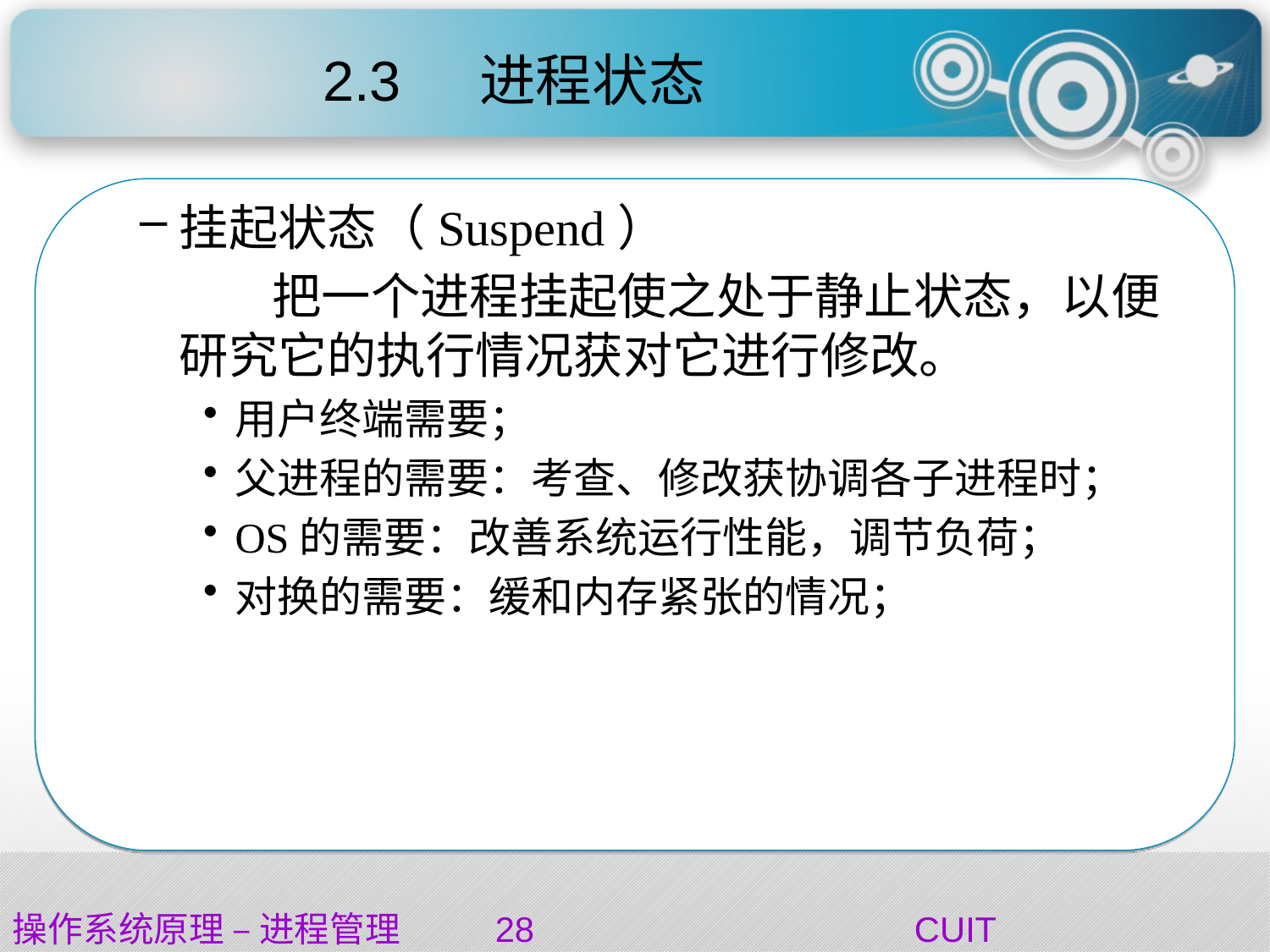

# 2.3	 进程状态
挂起状态（Suspend）
           把一个进程挂起使之处于静止状态，以便研究它的执行情况获对它进行修改。
用户终端需要；
父进程的需要：考查、修改获协调各子进程时；
OS的需要：改善系统运行性能，调节负荷；
对换的需要：缓和内存紧张的情况；